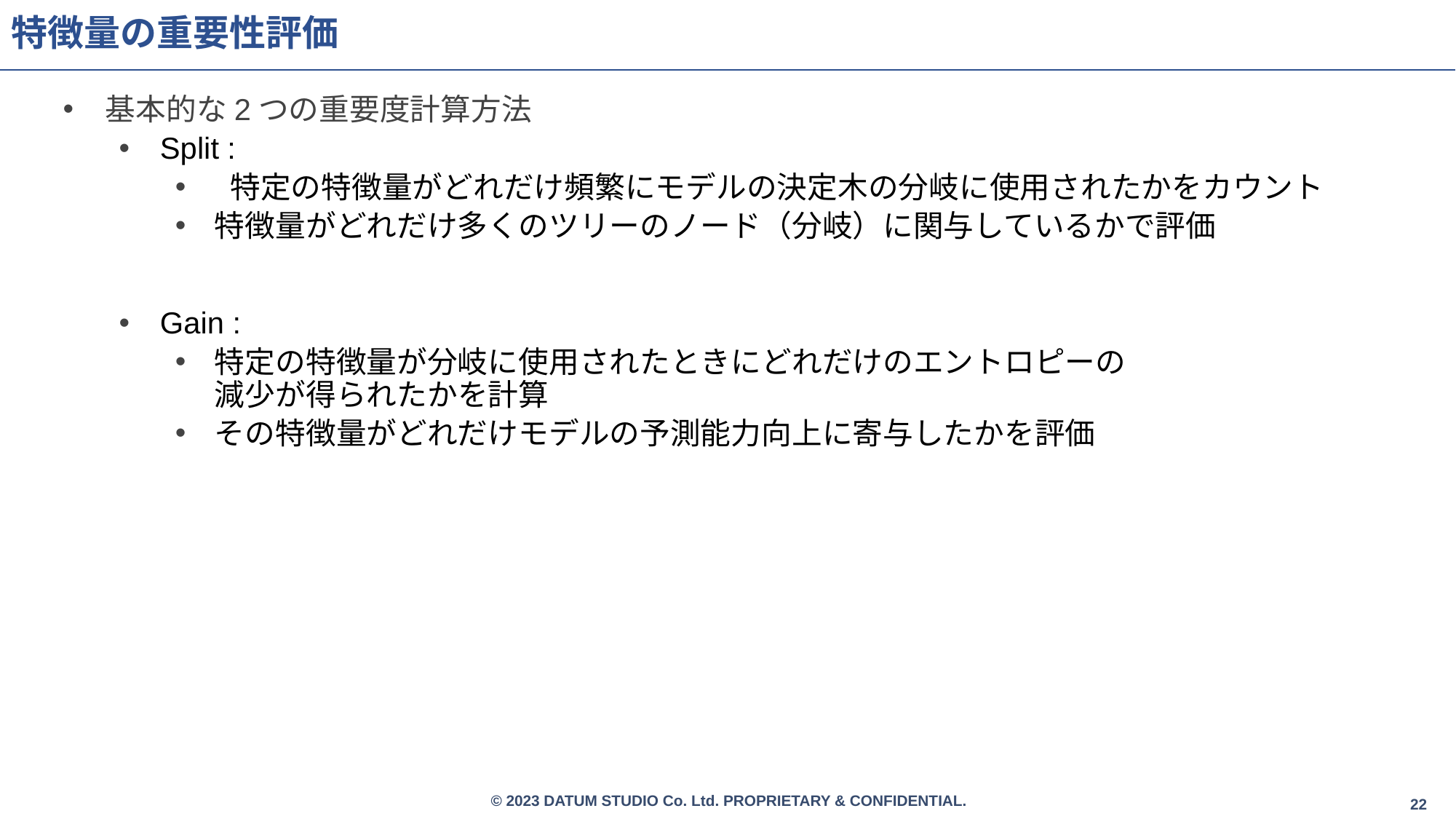

# 特徴量の重要性評価
基本的な2つの重要度計算方法
Split :
 特定の特徴量がどれだけ頻繁にモデルの決定木の分岐に使用されたかをカウント
特徴量がどれだけ多くのツリーのノード（分岐）に関与しているかで評価

Gain :
特定の特徴量が分岐に使用されたときにどれだけのエントロピーの
減少が得られたかを計算
その特徴量がどれだけモデルの予測能力向上に寄与したかを評価